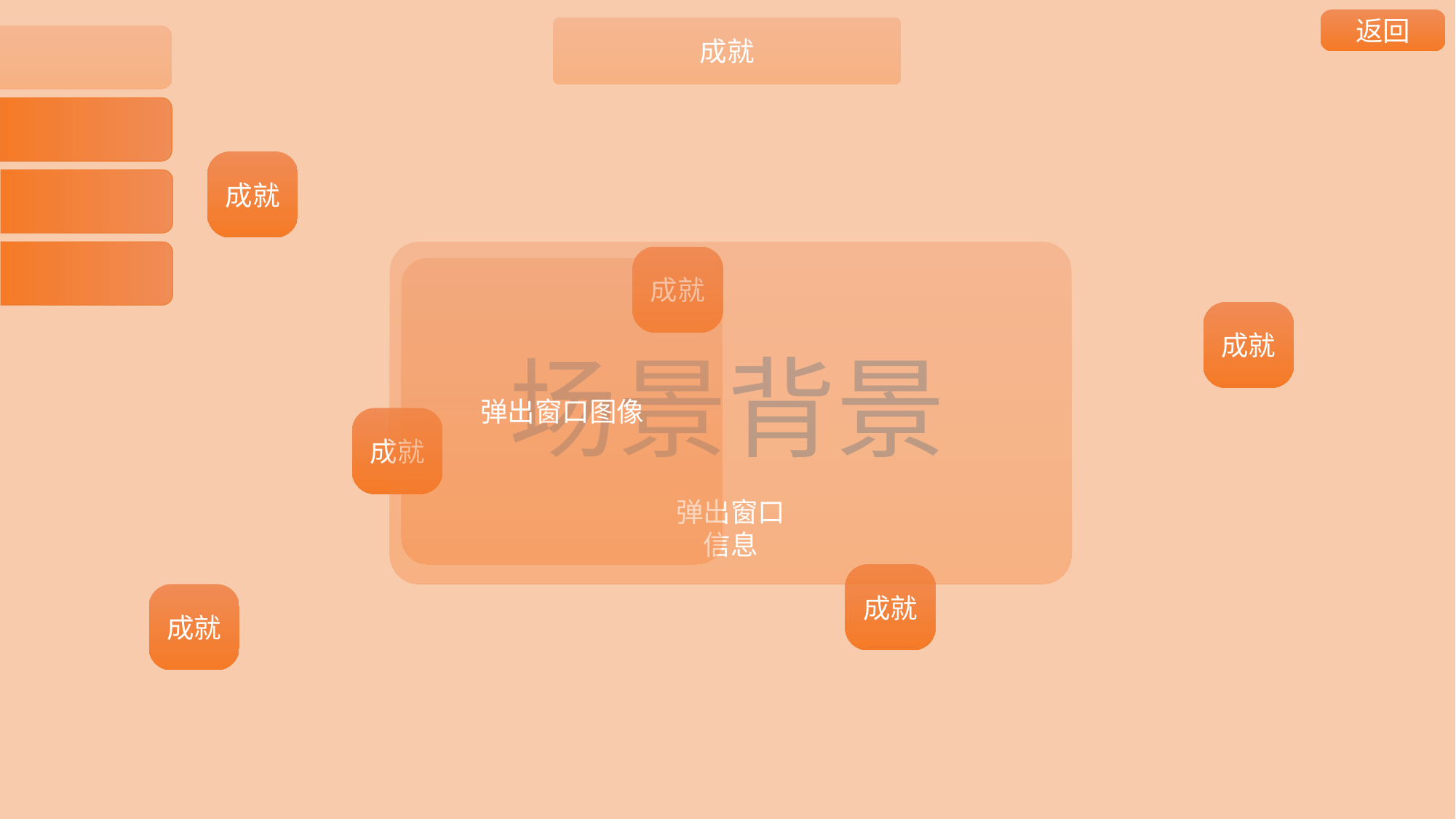

返回
成就

成就

弹出窗口
信息
成就
弹出窗口图像
成就
场景背景
成就
成就
成就